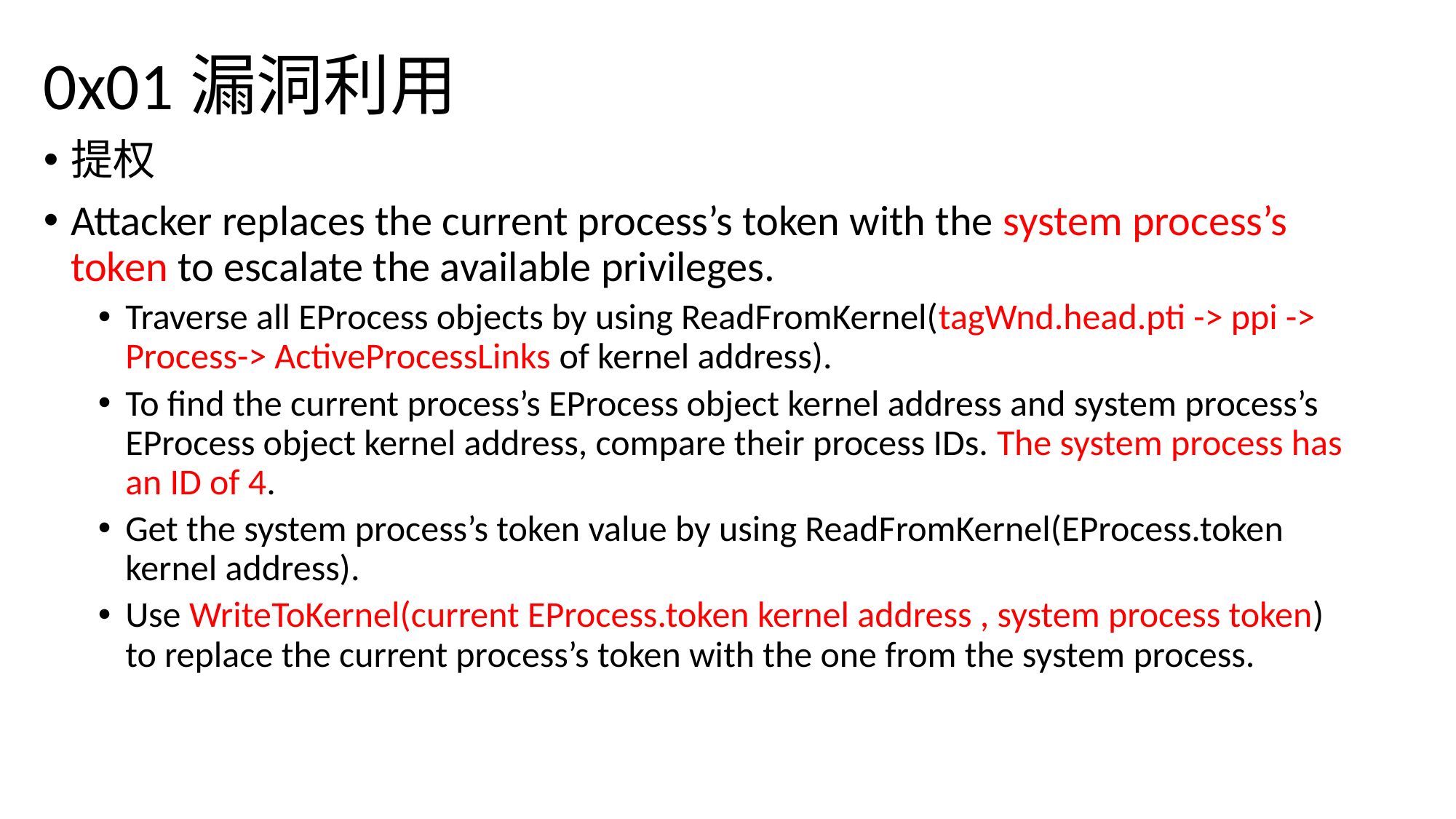

# 0x01漏洞利用
提权
Attacker replaces the current process’s token with the system process’s token to escalate the available privileges.
Traverse all EProcess objects by using ReadFromKernel(tagWnd.head.pti -> ppi -> Process-> ActiveProcessLinks of kernel address).
To find the current process’s EProcess object kernel address and system process’s EProcess object kernel address, compare their process IDs. The system process has an ID of 4.
Get the system process’s token value by using ReadFromKernel(EProcess.token kernel address).
Use WriteToKernel(current EProcess.token kernel address , system process token) to replace the current process’s token with the one from the system process.